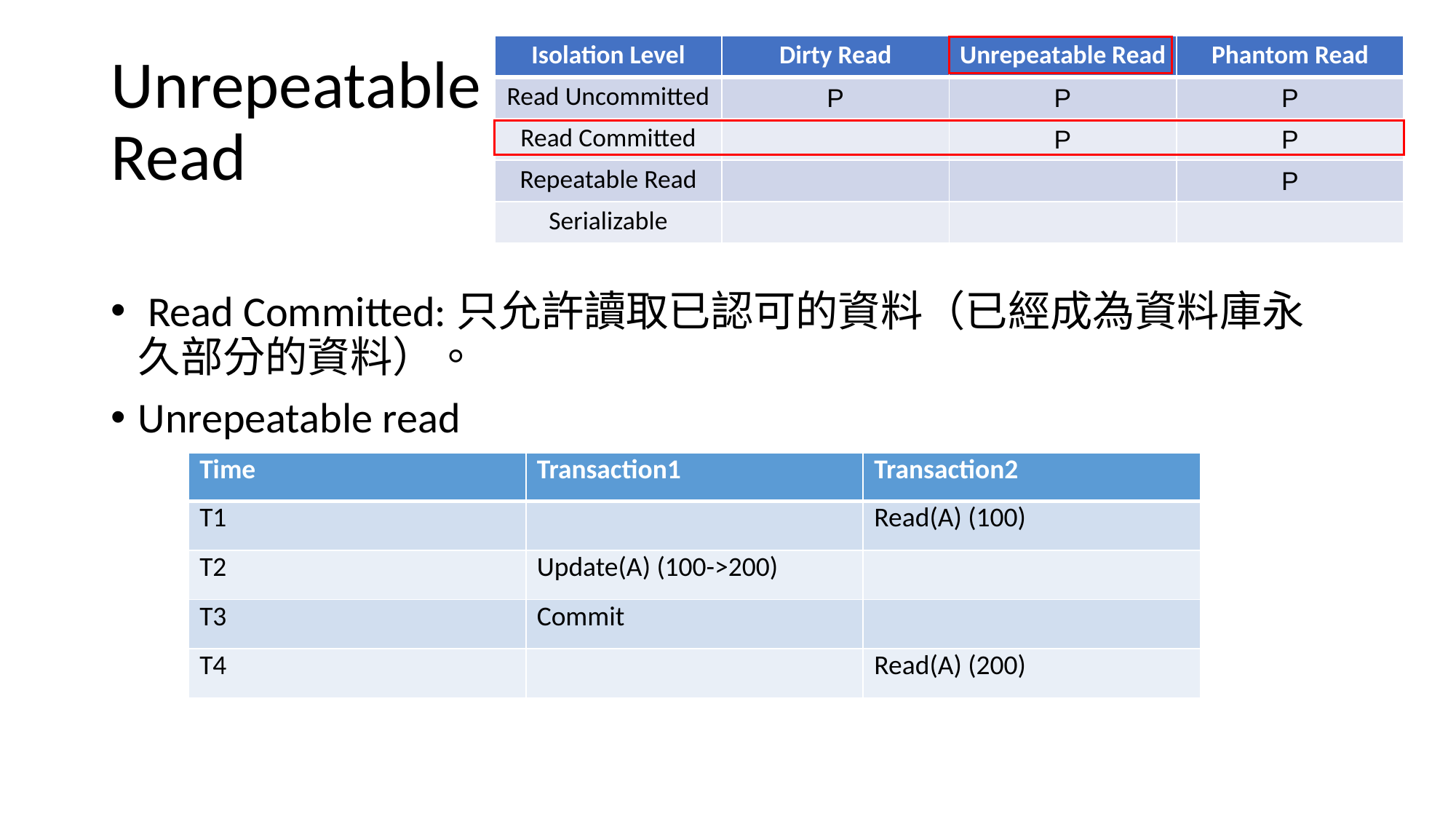

| Isolation Level | Dirty Read | Unrepeatable Read | Phantom Read |
| --- | --- | --- | --- |
| Read Uncommitted | P | P | P |
| Read Committed |  | P | P |
| Repeatable Read |  |  | P |
| Serializable |  |  |  |

# Unrepeatable Read

 Read Committed:只允許讀取已認可的資料（已經成為資料庫永久部分的資料）。
Unrepeatable read

| Time | Transaction1 | Transaction2 |
| --- | --- | --- |
| T1 |  | Read(A) (100) |
| T2 | Update(A) (100->200) |  |
| T3 | Commit |  |
| T4 |  | Read(A) (200) |